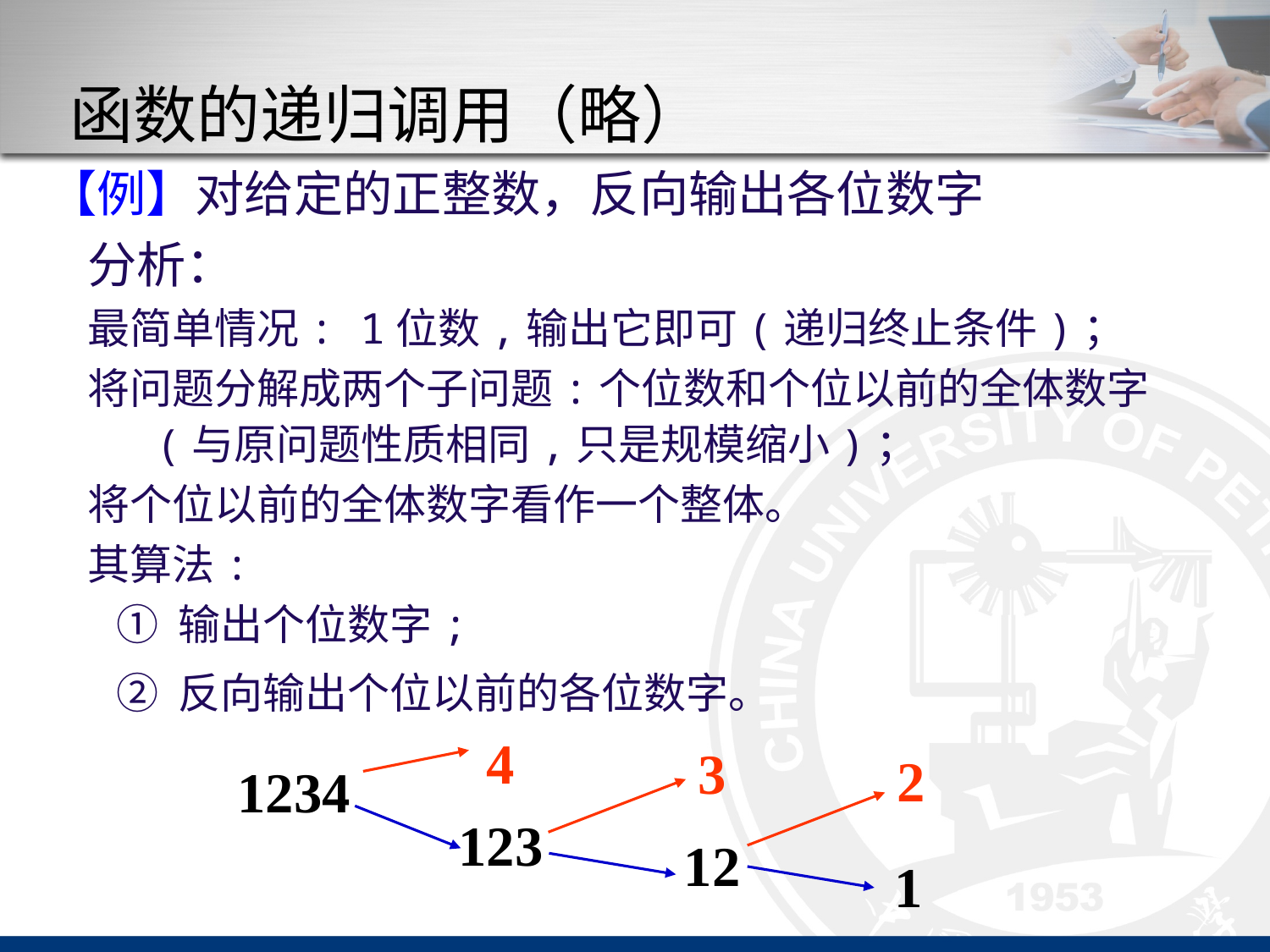

# 函数的递归调用（略）
【例】对给定的正整数，反向输出各位数字
分析：
最简单情况: 1位数,输出它即可(递归终止条件)；
将问题分解成两个子问题:个位数和个位以前的全体数字(与原问题性质相同,只是规模缩小)；
将个位以前的全体数字看作一个整体。
其算法:
   ① 输出个位数字;
   ② 反向输出个位以前的各位数字。
4
3
2
1234

123

12
1